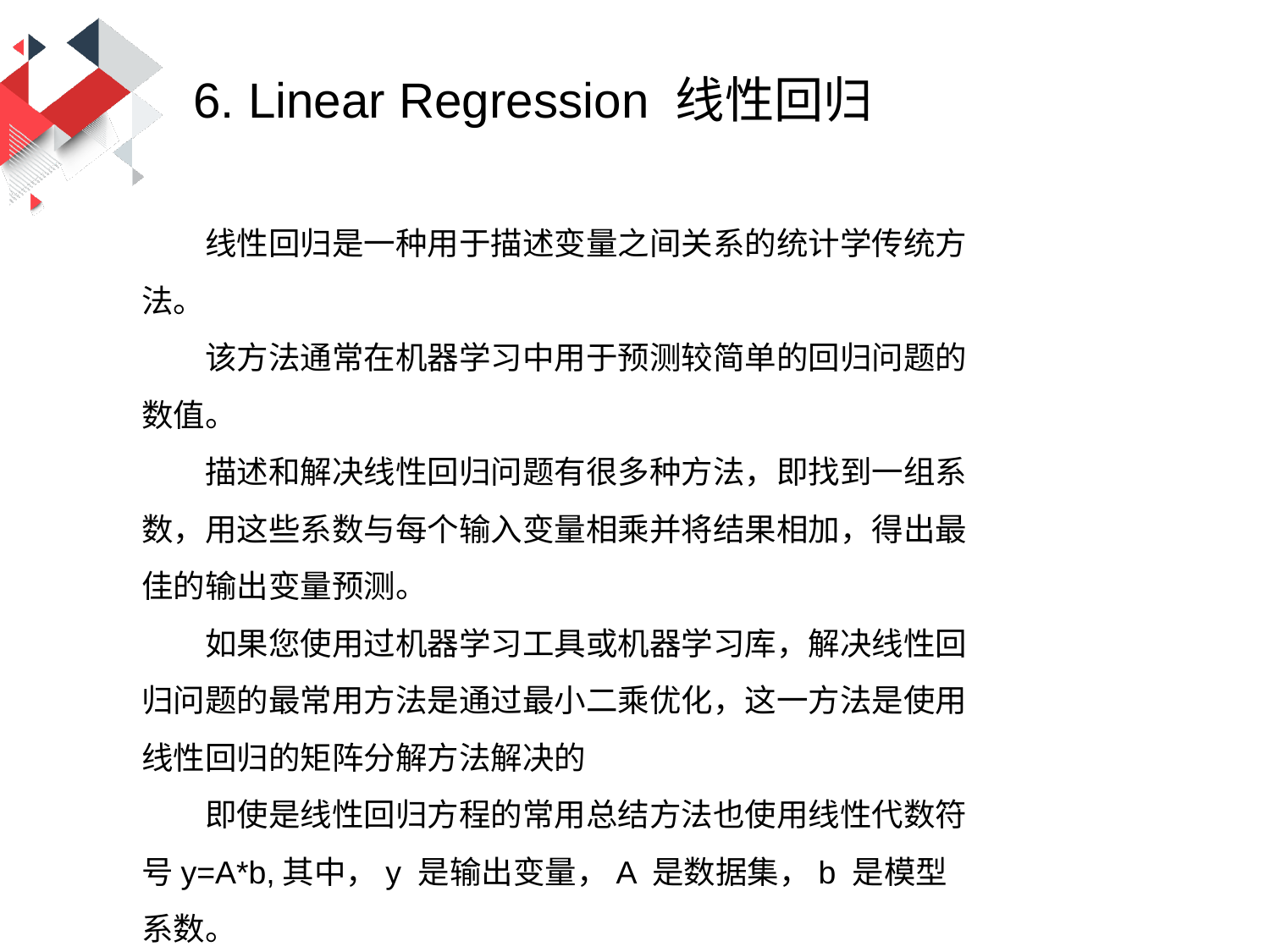

6. Linear Regression 线性回归
线性回归是一种用于描述变量之间关系的统计学传统方法。
该方法通常在机器学习中用于预测较简单的回归问题的数值。
描述和解决线性回归问题有很多种方法，即找到一组系数，用这些系数与每个输入变量相乘并将结果相加，得出最佳的输出变量预测。
如果您使用过机器学习工具或机器学习库，解决线性回归问题的最常用方法是通过最小二乘优化，这一方法是使用线性回归的矩阵分解方法解决的
即使是线性回归方程的常用总结方法也使用线性代数符号y=A*b,其中，y 是输出变量，A 是数据集，b 是模型系数。